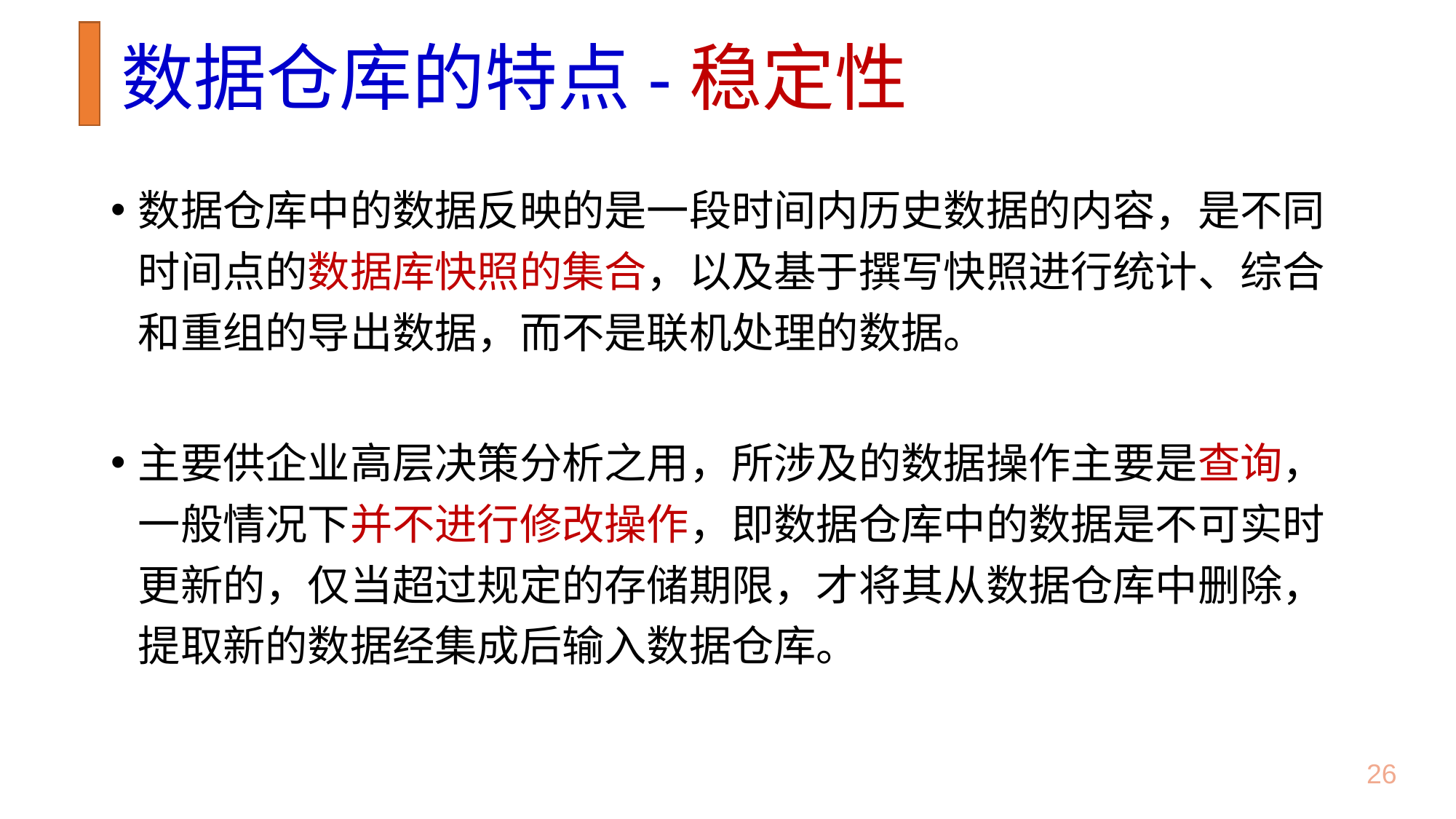

# 数据仓库的特点-稳定性
数据仓库中的数据反映的是一段时间内历史数据的内容，是不同时间点的数据库快照的集合，以及基于撰写快照进行统计、综合和重组的导出数据，而不是联机处理的数据。

主要供企业高层决策分析之用，所涉及的数据操作主要是查询，一般情况下并不进行修改操作，即数据仓库中的数据是不可实时更新的，仅当超过规定的存储期限，才将其从数据仓库中删除，提取新的数据经集成后输入数据仓库。
26